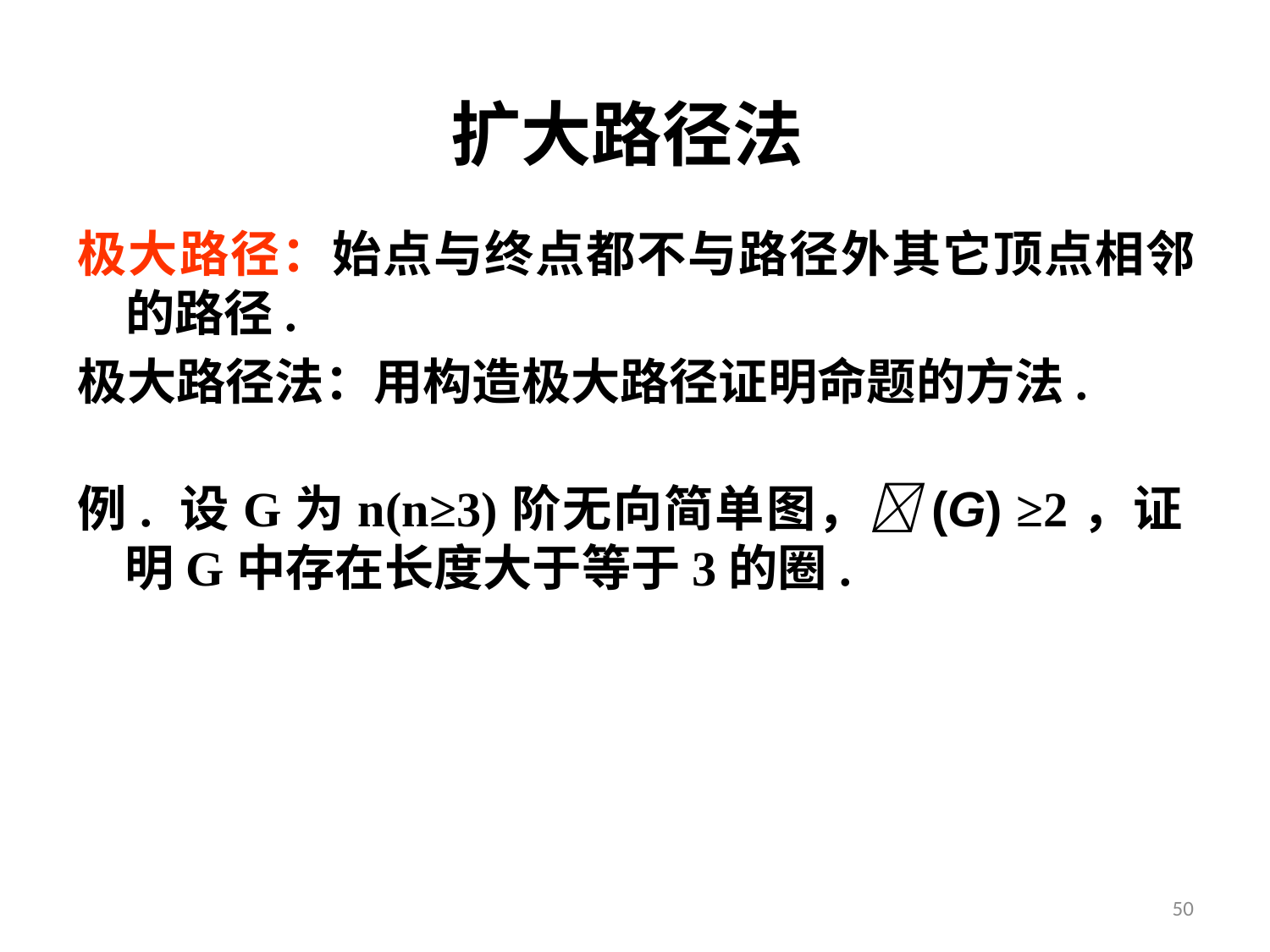

# 扩大路径法
极大路径：始点与终点都不与路径外其它顶点相邻的路径.
极大路径法：用构造极大路径证明命题的方法.
例. 设G为n(n≥3)阶无向简单图，δ(G) ≥2，证明G中存在长度大于等于3的圈.
50